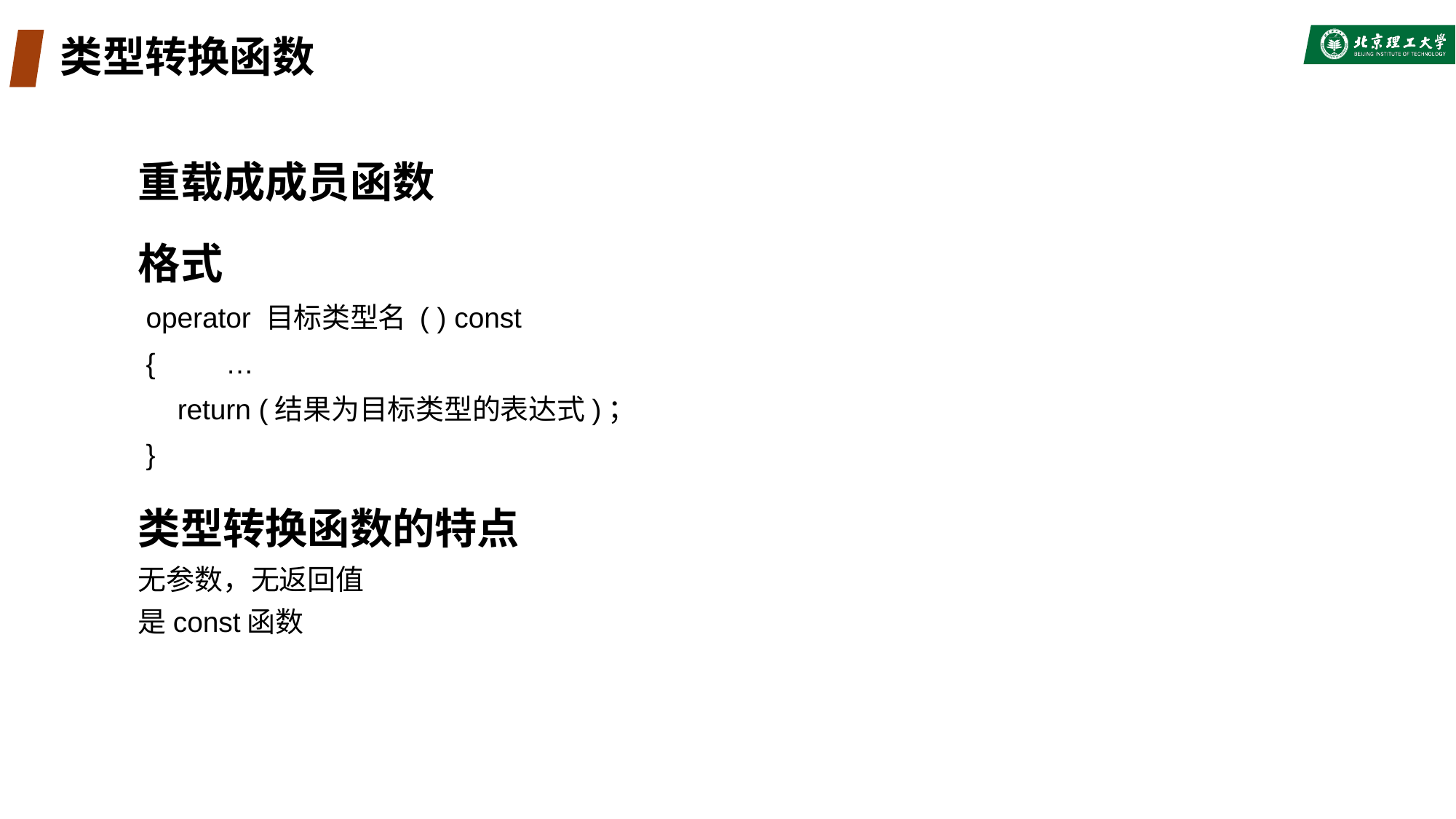

# 类型转换函数
重载成成员函数
格式
 operator 目标类型名 ( ) const
 {         …
     return (结果为目标类型的表达式)；
 }
类型转换函数的特点
无参数，无返回值
是const函数